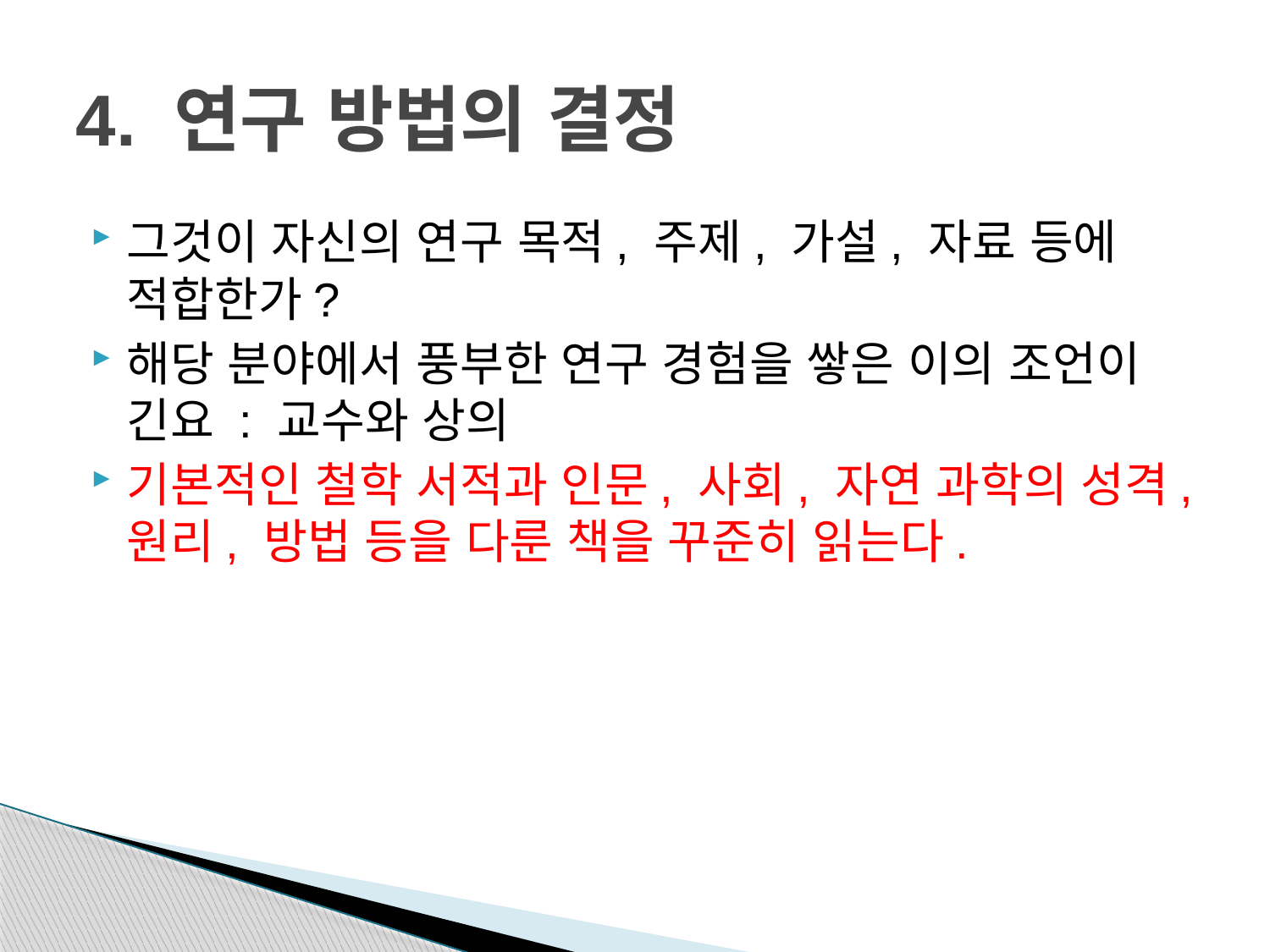

# 4. 연구 방법의 결정
그것이 자신의 연구 목적, 주제, 가설, 자료 등에 적합한가?
해당 분야에서 풍부한 연구 경험을 쌓은 이의 조언이 긴요 : 교수와 상의
기본적인 철학 서적과 인문, 사회, 자연 과학의 성격, 원리, 방법 등을 다룬 책을 꾸준히 읽는다.